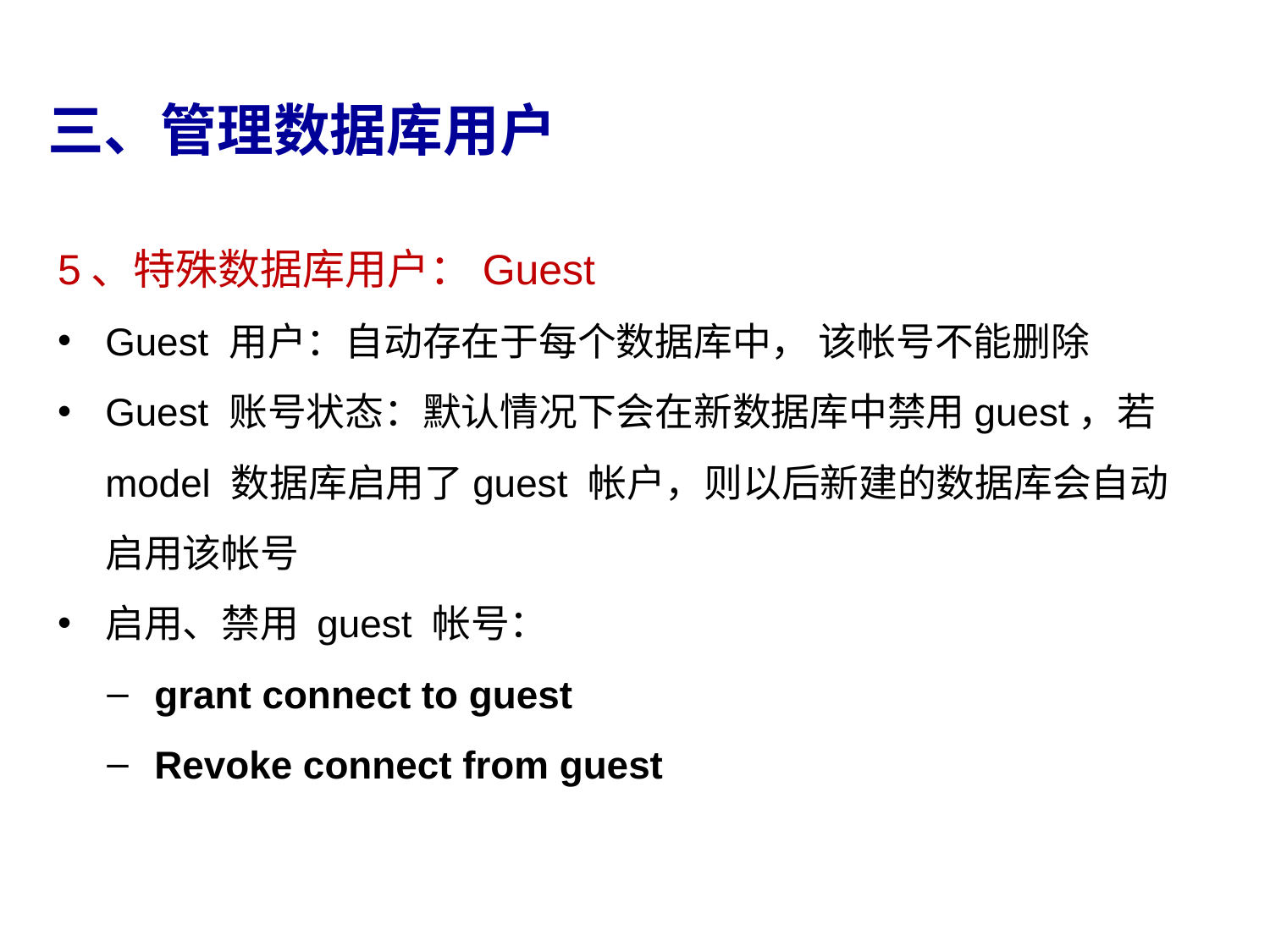

# 三、管理数据库用户
5、特殊数据库用户：Guest
Guest 用户：自动存在于每个数据库中， 该帐号不能删除
Guest 账号状态：默认情况下会在新数据库中禁用guest，若model 数据库启用了guest 帐户，则以后新建的数据库会自动启用该帐号
启用、禁用 guest 帐号：
grant connect to guest
Revoke connect from guest